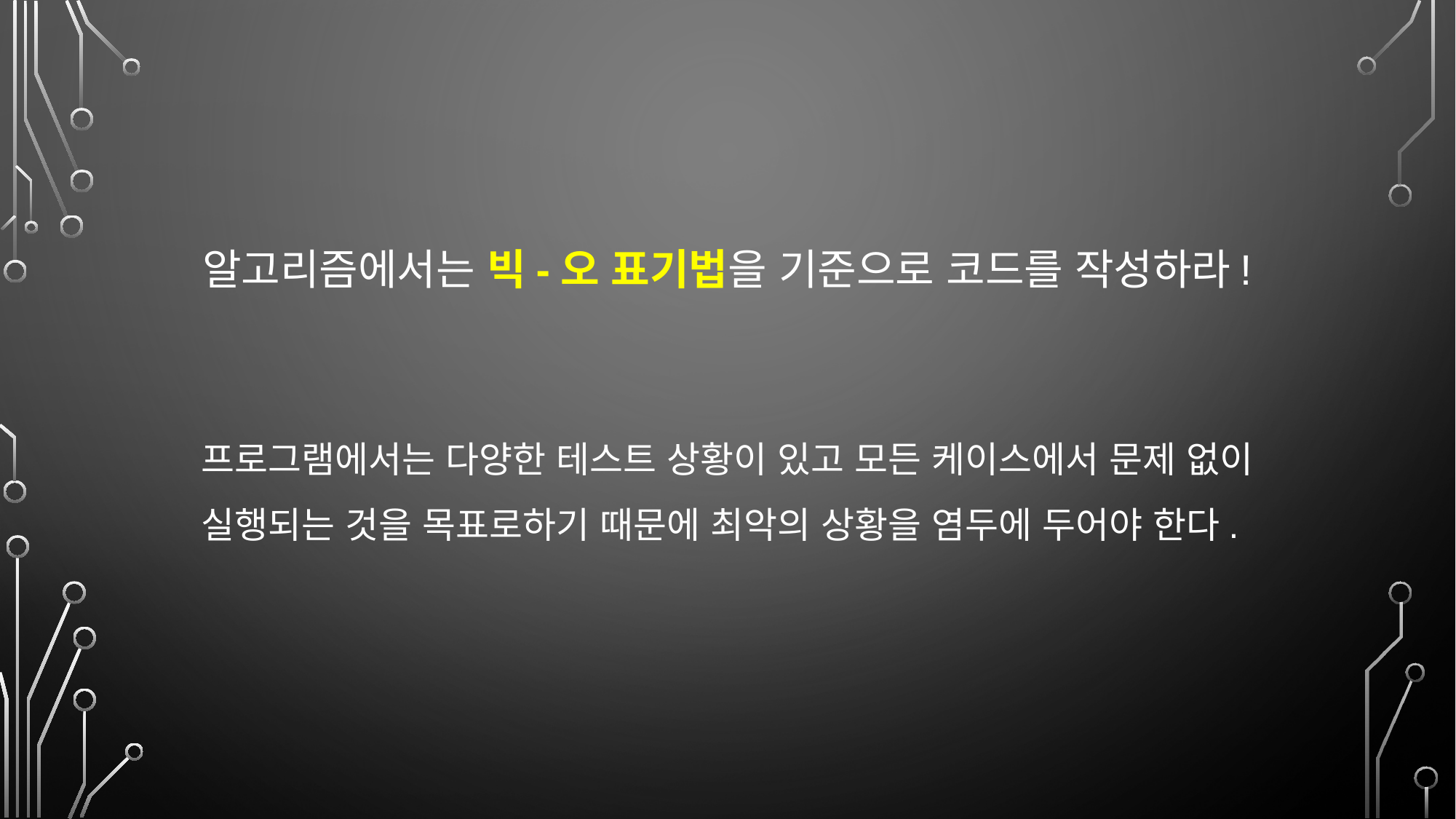

알고리즘에서는 빅-오 표기법을 기준으로 코드를 작성하라!
프로그램에서는 다양한 테스트 상황이 있고 모든 케이스에서 문제 없이
실행되는 것을 목표로하기 때문에 최악의 상황을 염두에 두어야 한다.